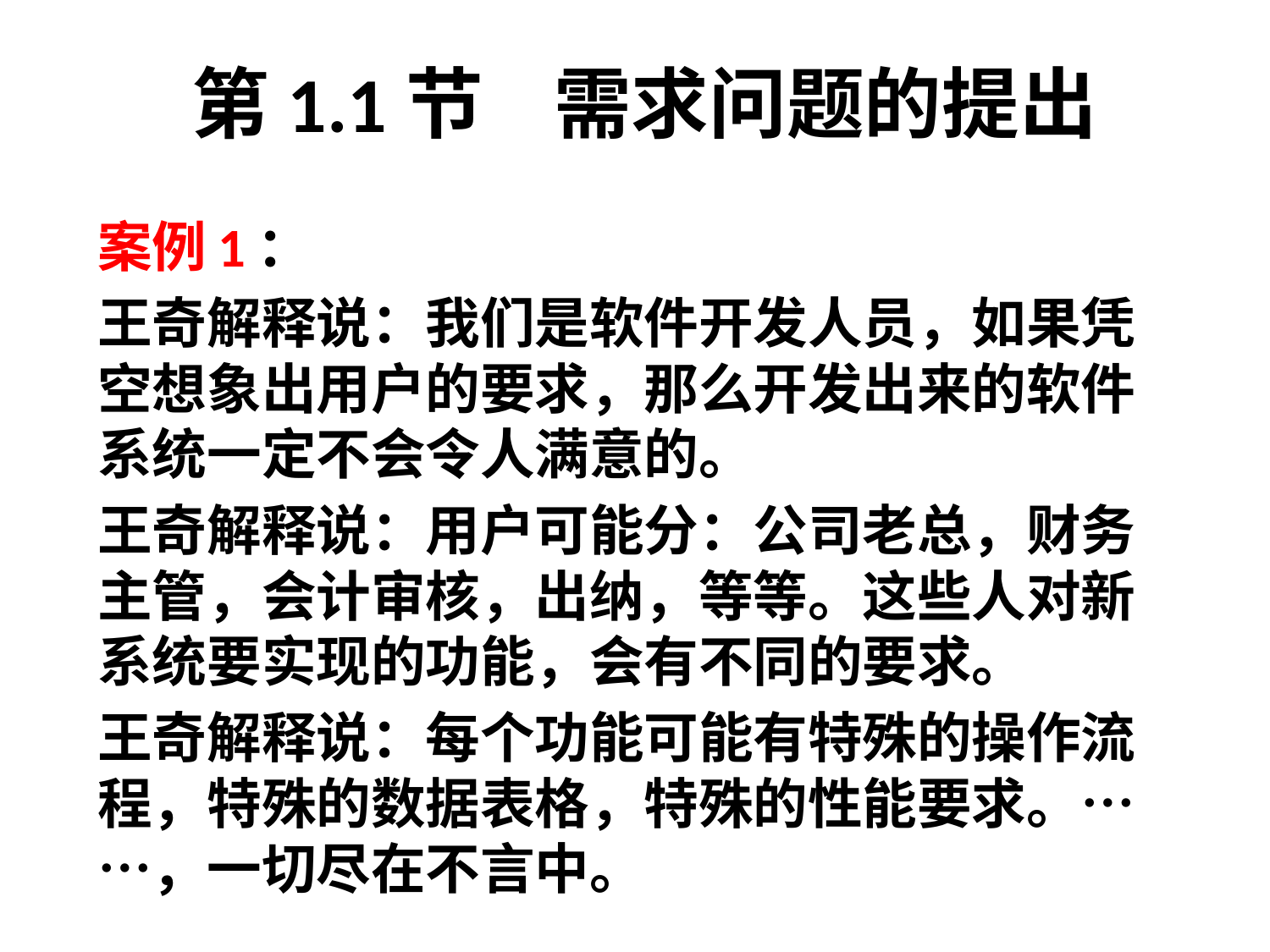

# 第1.1节    需求问题的提出
案例1：
王奇解释说：我们是软件开发人员，如果凭空想象出用户的要求，那么开发出来的软件系统一定不会令人满意的。
王奇解释说：用户可能分：公司老总，财务主管，会计审核，出纳，等等。这些人对新系统要实现的功能，会有不同的要求。
王奇解释说：每个功能可能有特殊的操作流程，特殊的数据表格，特殊的性能要求。……，一切尽在不言中。